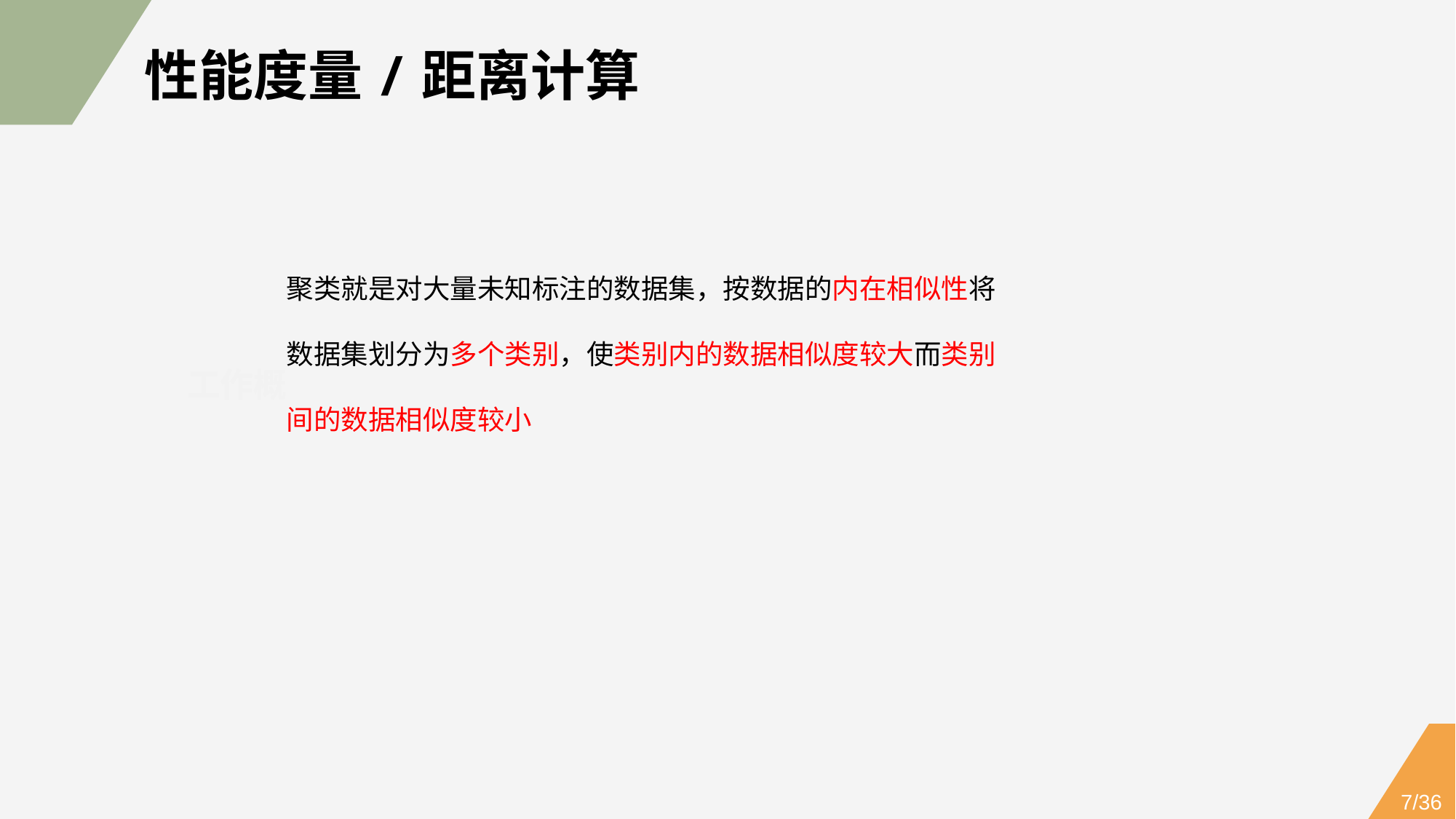

性能度量/距离计算
聚类就是对大量未知标注的数据集，按数据的内在相似性将数据集划分为多个类别，使类别内的数据相似度较大而类别间的数据相似度较小

工作概